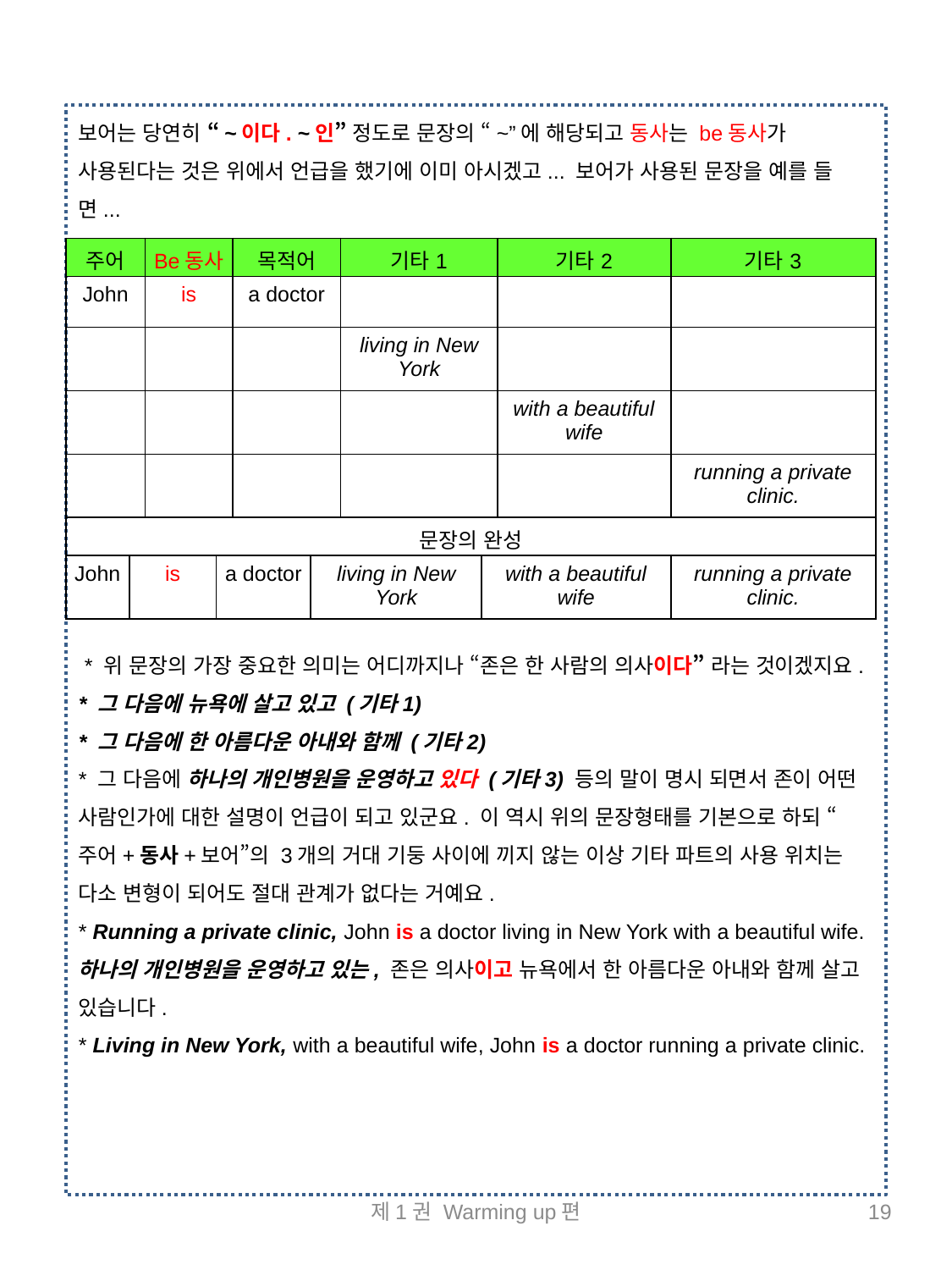

보어는 당연히 “~이다. ~인” 정도로 문장의 “~”에 해당되고 동사는 be동사가 사용된다는 것은 위에서 언급을 했기에 이미 아시겠고... 보어가 사용된 문장을 예를 들면...

 * 위 문장의 가장 중요한 의미는 어디까지나 “존은 한 사람의 의사이다” 라는 것이겠지요.
* 그 다음에 뉴욕에 살고 있고 (기타1)
* 그 다음에 한 아름다운 아내와 함께 (기타2)
* 그 다음에 하나의 개인병원을 운영하고 있다 (기타3) 등의 말이 명시 되면서 존이 어떤 사람인가에 대한 설명이 언급이 되고 있군요. 이 역시 위의 문장형태를 기본으로 하되 “주어+동사+보어”의 3개의 거대 기둥 사이에 끼지 않는 이상 기타 파트의 사용 위치는 다소 변형이 되어도 절대 관계가 없다는 거예요.
* Running a private clinic, John is a doctor living in New York with a beautiful wife.
하나의 개인병원을 운영하고 있는, 존은 의사이고 뉴욕에서 한 아름다운 아내와 함께 살고 있습니다.
* Living in New York, with a beautiful wife, John is a doctor running a private clinic.

| 주어 |  | Be동사 |  | 목적어 |  | 기타1 |  | 기타2 | 기타3 |
| --- | --- | --- | --- | --- | --- | --- | --- | --- | --- |
| John |  | is |  | a doctor |  |  |  |  |  |
|  |  |  |  |  |  | living in New York |  |  |  |
|  |  |  |  |  |  |  |  | with a beautiful wife |  |
|  |  |  |  |  |  |  |  |  | running a private clinic. |
| 문장의 완성 |  |  |  |  |  |  |  |  |  |
| John | is |  | a doctor |  | living in New York |  | with a beautiful wife |  | running a private clinic. |
제1권 Warming up편
19